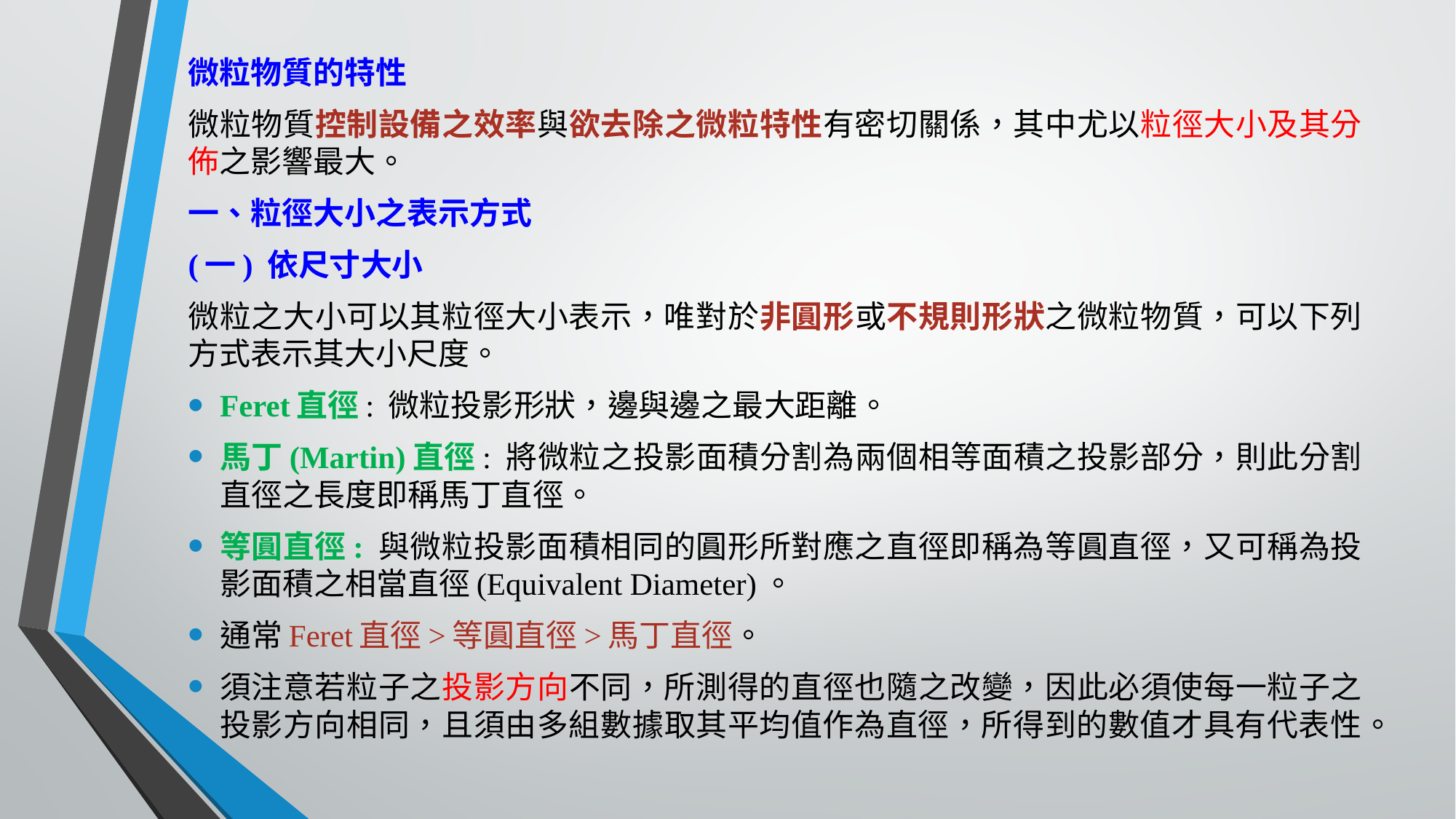

微粒物質的特性
微粒物質控制設備之效率與欲去除之微粒特性有密切關係，其中尤以粒徑大小及其分佈之影響最大。
一、粒徑大小之表示方式
(一) 依尺寸大小
微粒之大小可以其粒徑大小表示，唯對於非圓形或不規則形狀之微粒物質，可以下列方式表示其大小尺度。
Feret直徑: 微粒投影形狀，邊與邊之最大距離。
馬丁(Martin)直徑: 將微粒之投影面積分割為兩個相等面積之投影部分，則此分割直徑之長度即稱馬丁直徑。
等圓直徑: 與微粒投影面積相同的圓形所對應之直徑即稱為等圓直徑，又可稱為投影面積之相當直徑(Equivalent Diameter)。
通常Feret直徑>等圓直徑>馬丁直徑。
須注意若粒子之投影方向不同，所測得的直徑也隨之改變，因此必須使每一粒子之投影方向相同，且須由多組數據取其平均值作為直徑，所得到的數值才具有代表性。